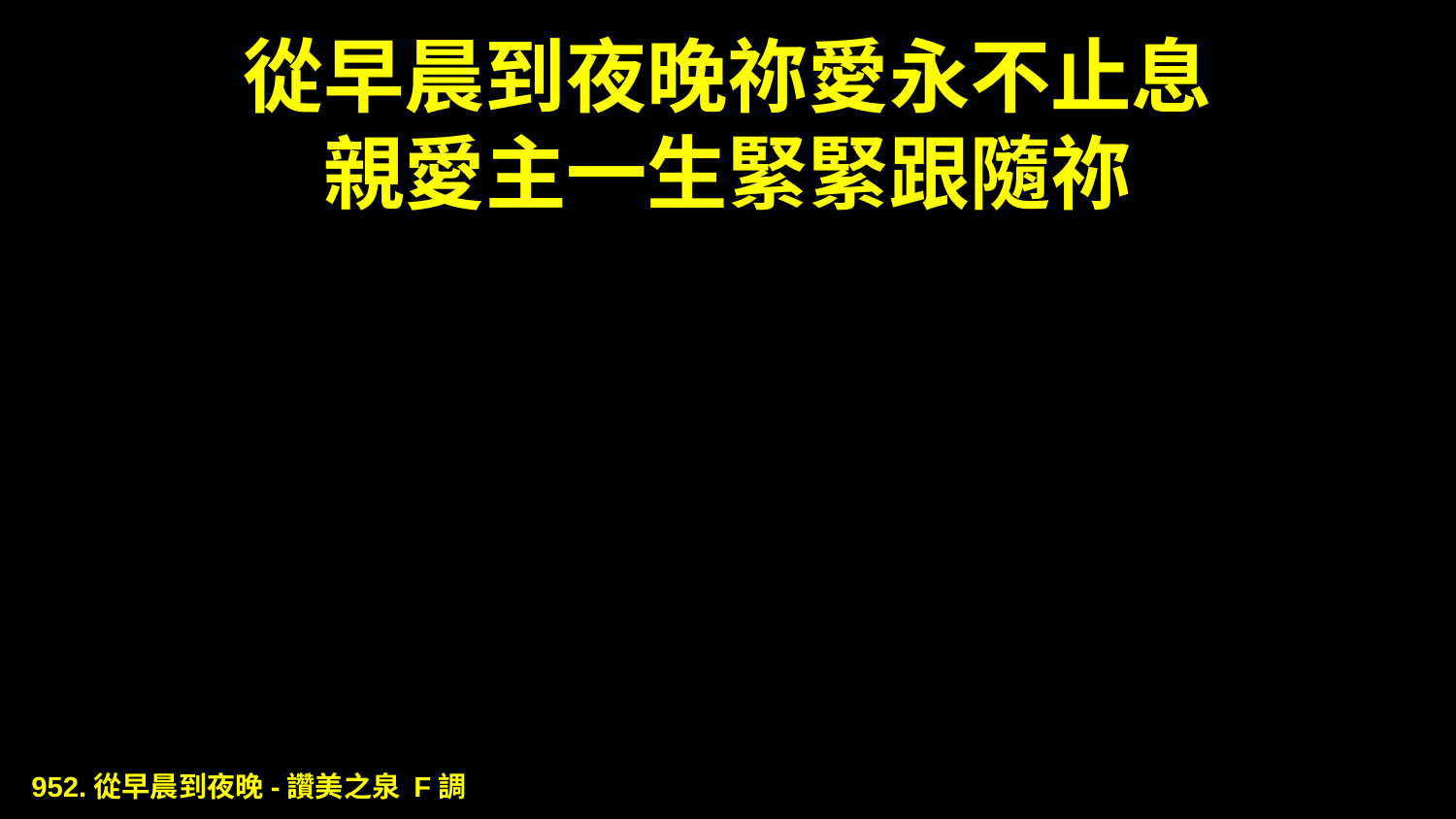

# 從早晨到夜晚祢愛永不止息 親愛主一生緊緊跟隨祢
952.從早晨到夜晚-讚美之泉 F調